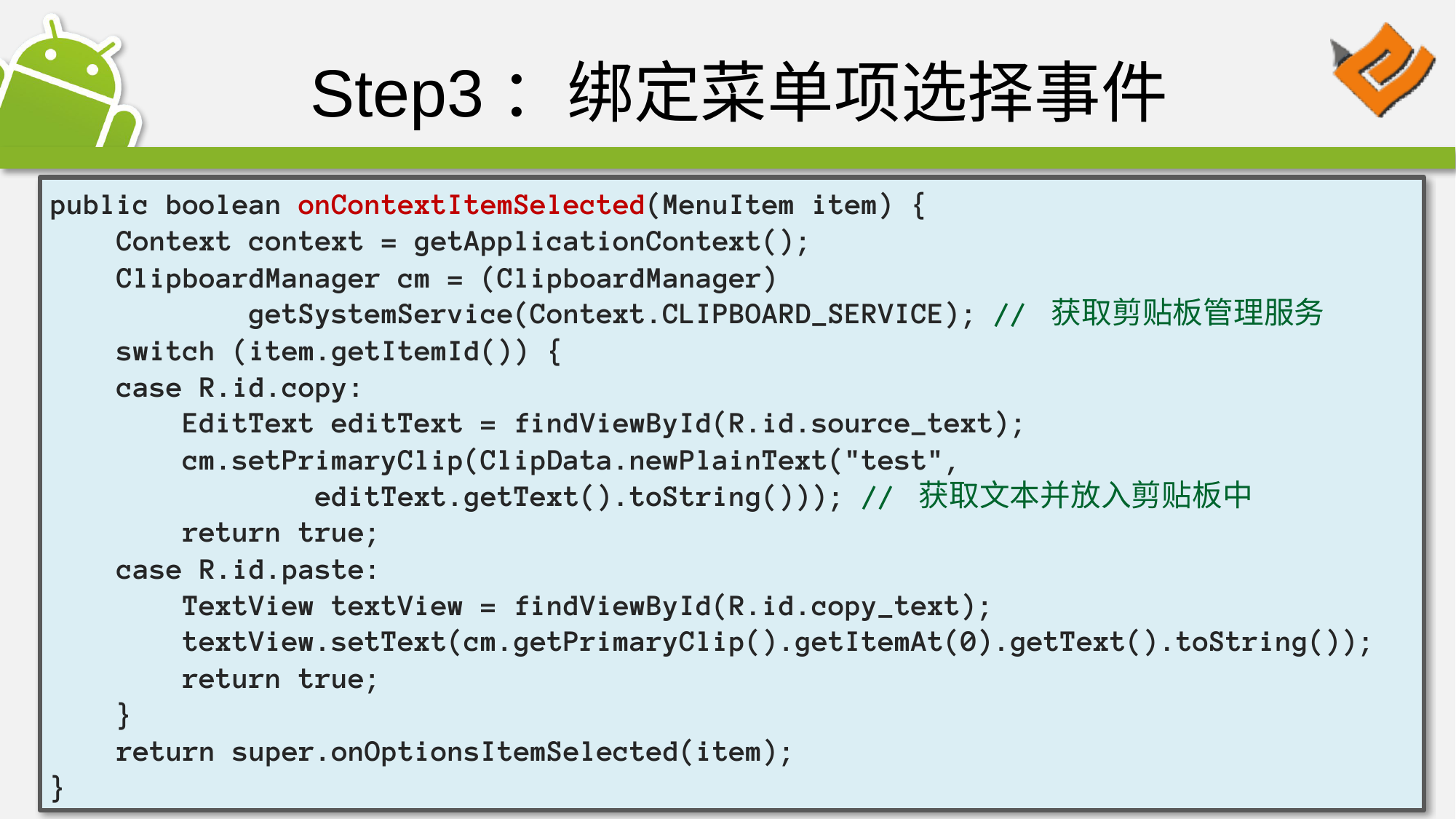

# Step3：绑定菜单项选择事件
public boolean onContextItemSelected(MenuItem item) {
    Context context = getApplicationContext();
    ClipboardManager cm = (ClipboardManager)
            getSystemService(Context.CLIPBOARD_SERVICE); // 获取剪贴板管理服务
    switch (item.getItemId()) {
    case R.id.copy:
        EditText editText = findViewById(R.id.source_text);
        cm.setPrimaryClip(ClipData.newPlainText("test",
                editText.getText().toString())); // 获取文本并放入剪贴板中
        return true;
    case R.id.paste:
        TextView textView = findViewById(R.id.copy_text);
        textView.setText(cm.getPrimaryClip().getItemAt(0).getText().toString());
        return true;
    }
    return super.onOptionsItemSelected(item);
}